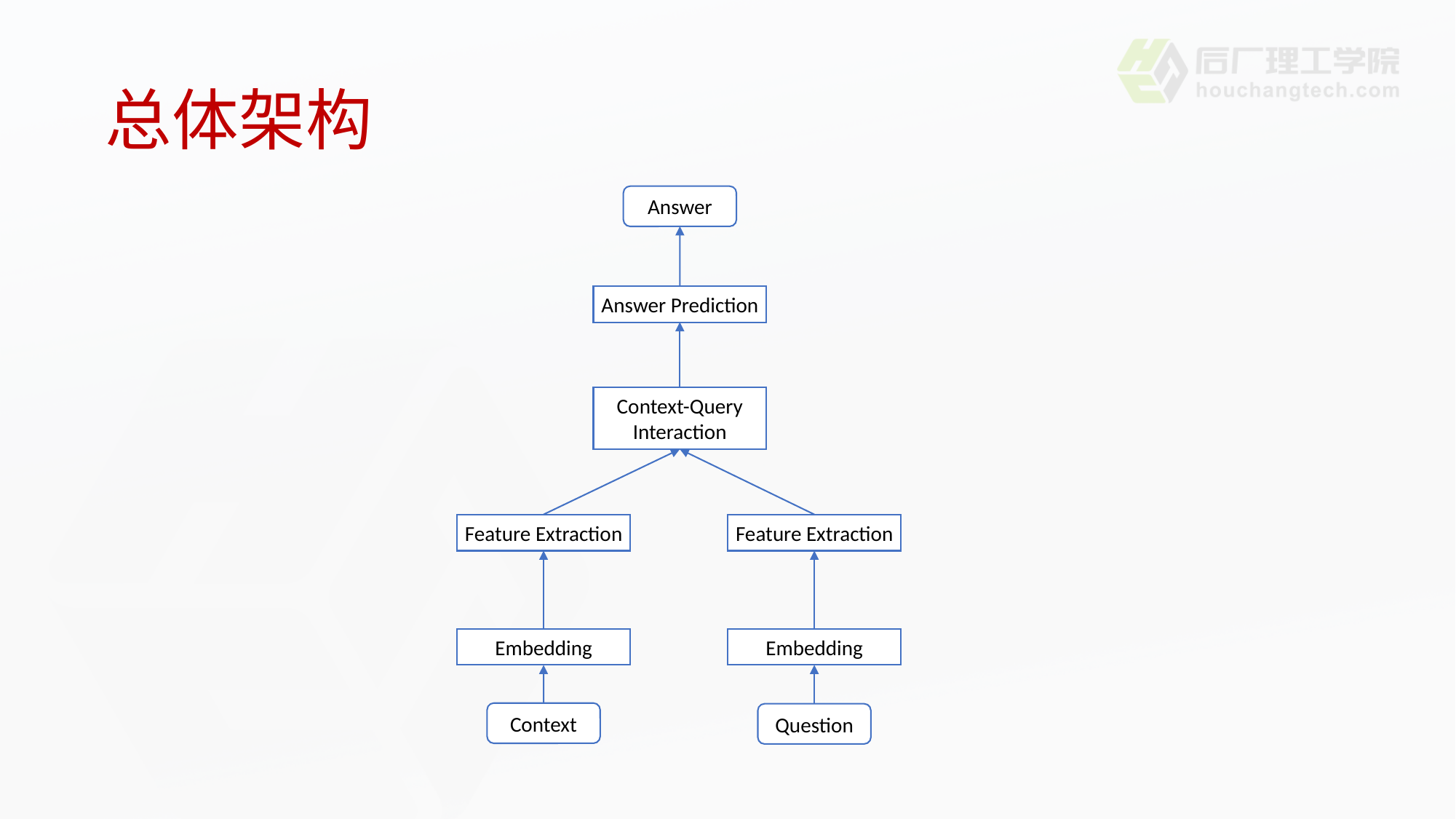

# 总体架构
Answer
Answer Prediction
Context-Query Interaction
Feature Extraction
Feature Extraction
Embedding
Embedding
Context
Question